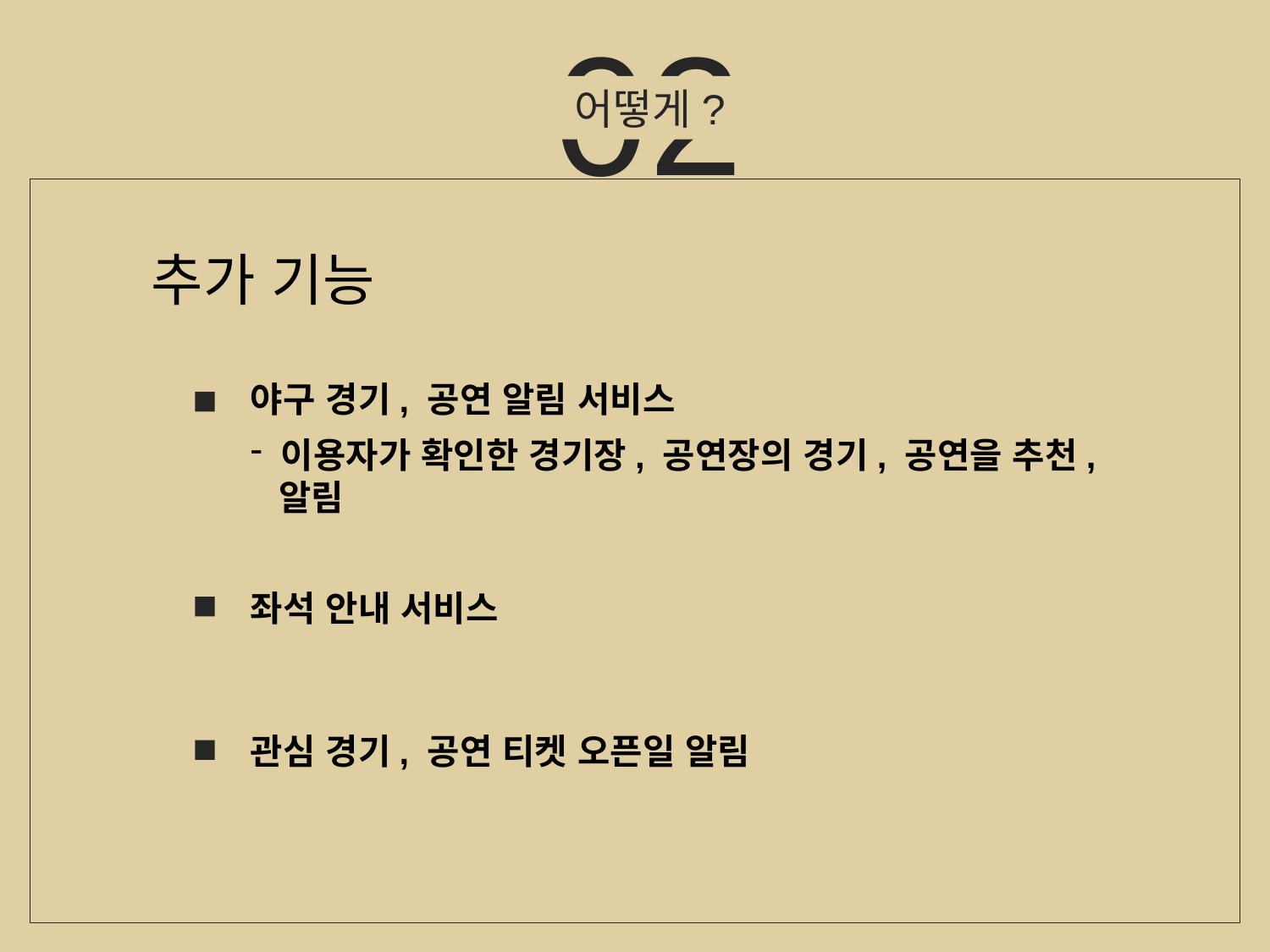

02
어떻게?

추가 기능
야구 경기, 공연 알림 서비스

 이용자가 확인한 경기장, 공연장의 경기, 공연을 추천,
  알림
좌석 안내 서비스

관심 경기, 공연 티켓 오픈일 알림